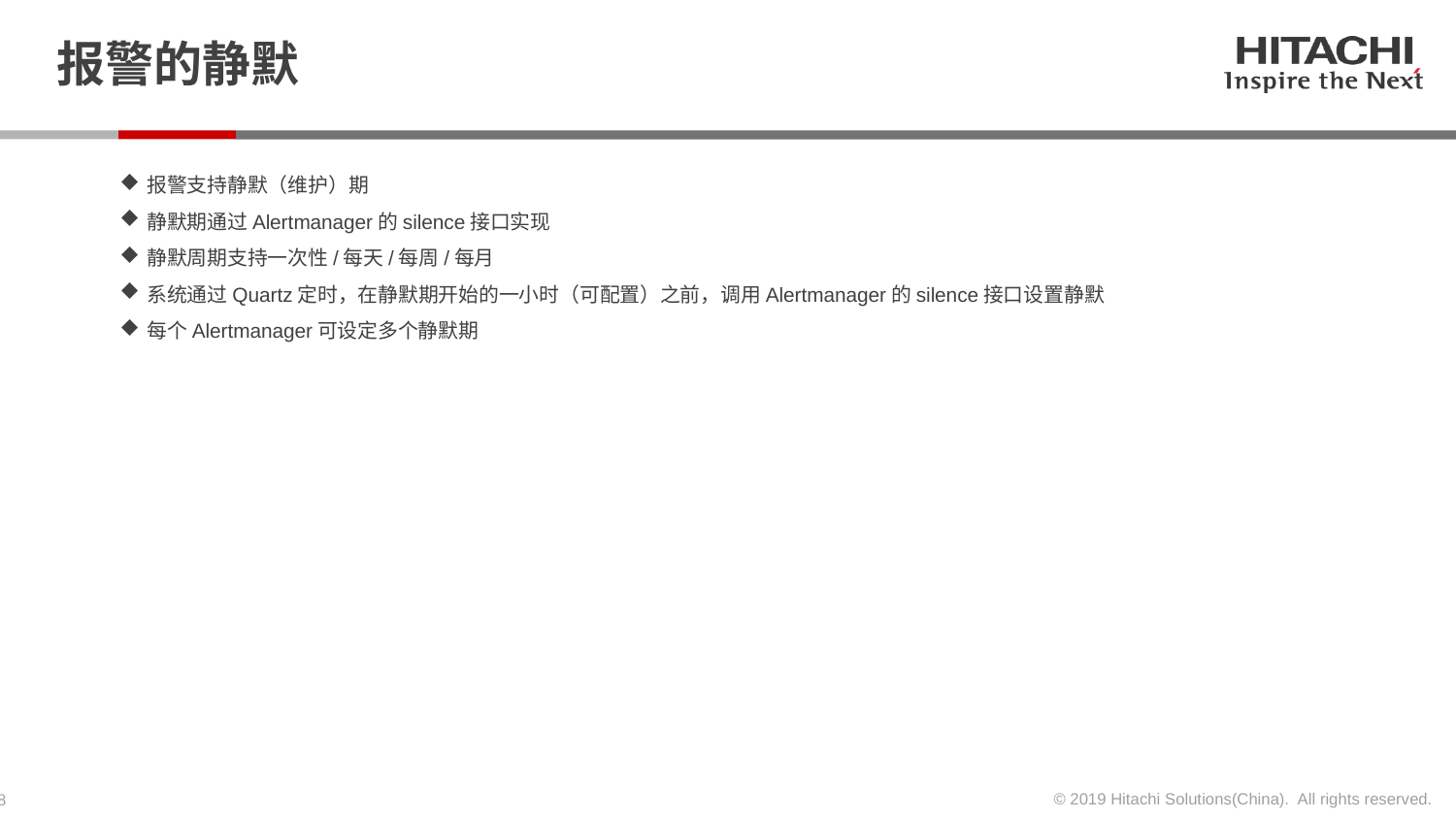

# 报警的静默
报警支持静默（维护）期
静默期通过Alertmanager的silence接口实现
静默周期支持一次性/每天/每周/每月
系统通过Quartz定时，在静默期开始的一小时（可配置）之前，调用Alertmanager的silence接口设置静默
每个Alertmanager可设定多个静默期